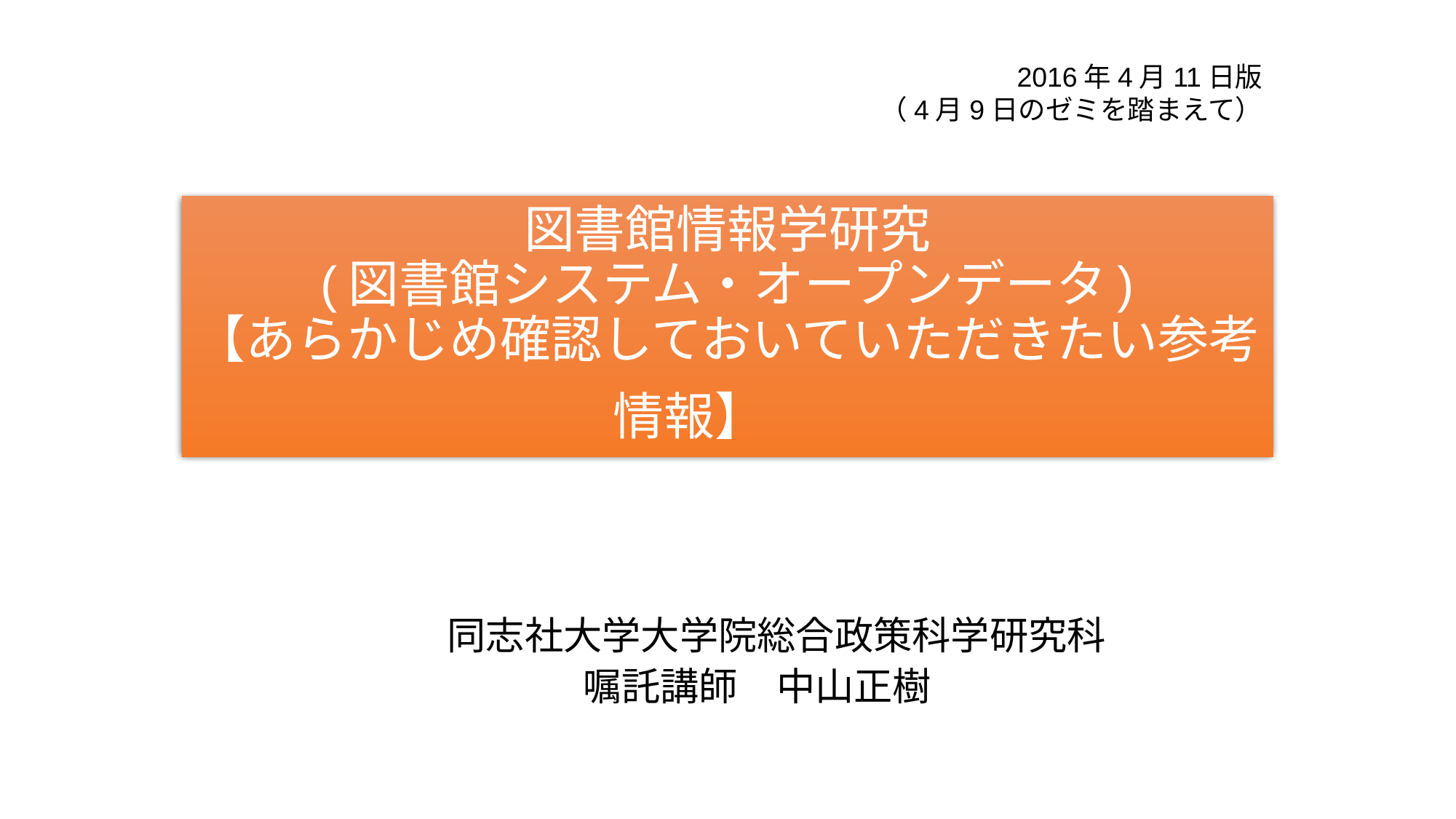

2016年4月11日版
（4月9日のゼミを踏まえて）
# 図書館情報学研究 (図書館システム・オープンデータ) 【あらかじめ確認しておいていただきたい参考情報】
　同志社大学大学院総合政策科学研究科
嘱託講師　中山正樹